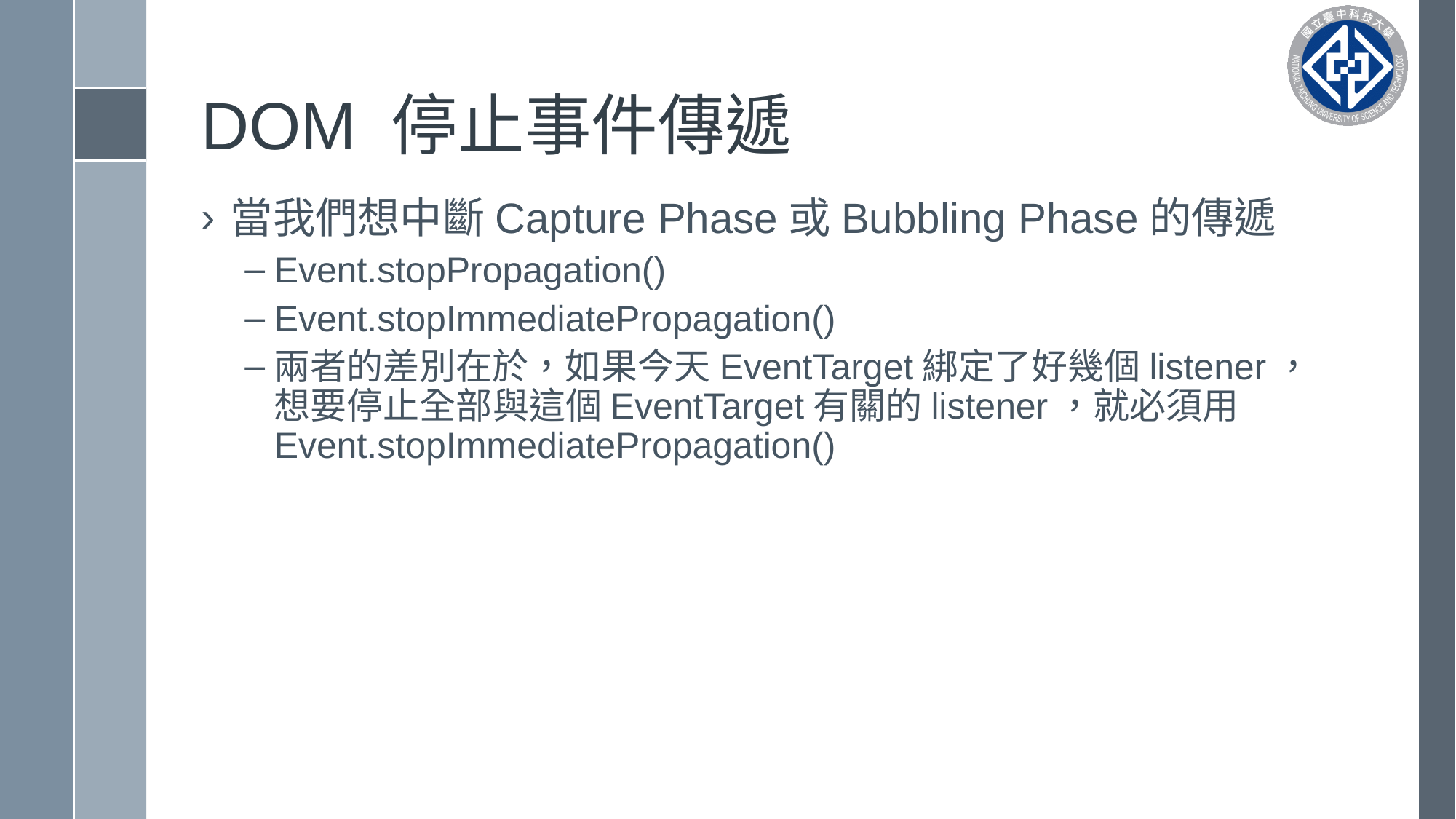

# DOM 停止事件傳遞
當我們想中斷Capture Phase或Bubbling Phase的傳遞
Event.stopPropagation()
Event.stopImmediatePropagation()
兩者的差別在於，如果今天EventTarget綁定了好幾個listener，想要停止全部與這個EventTarget有關的listener，就必須用Event.stopImmediatePropagation()